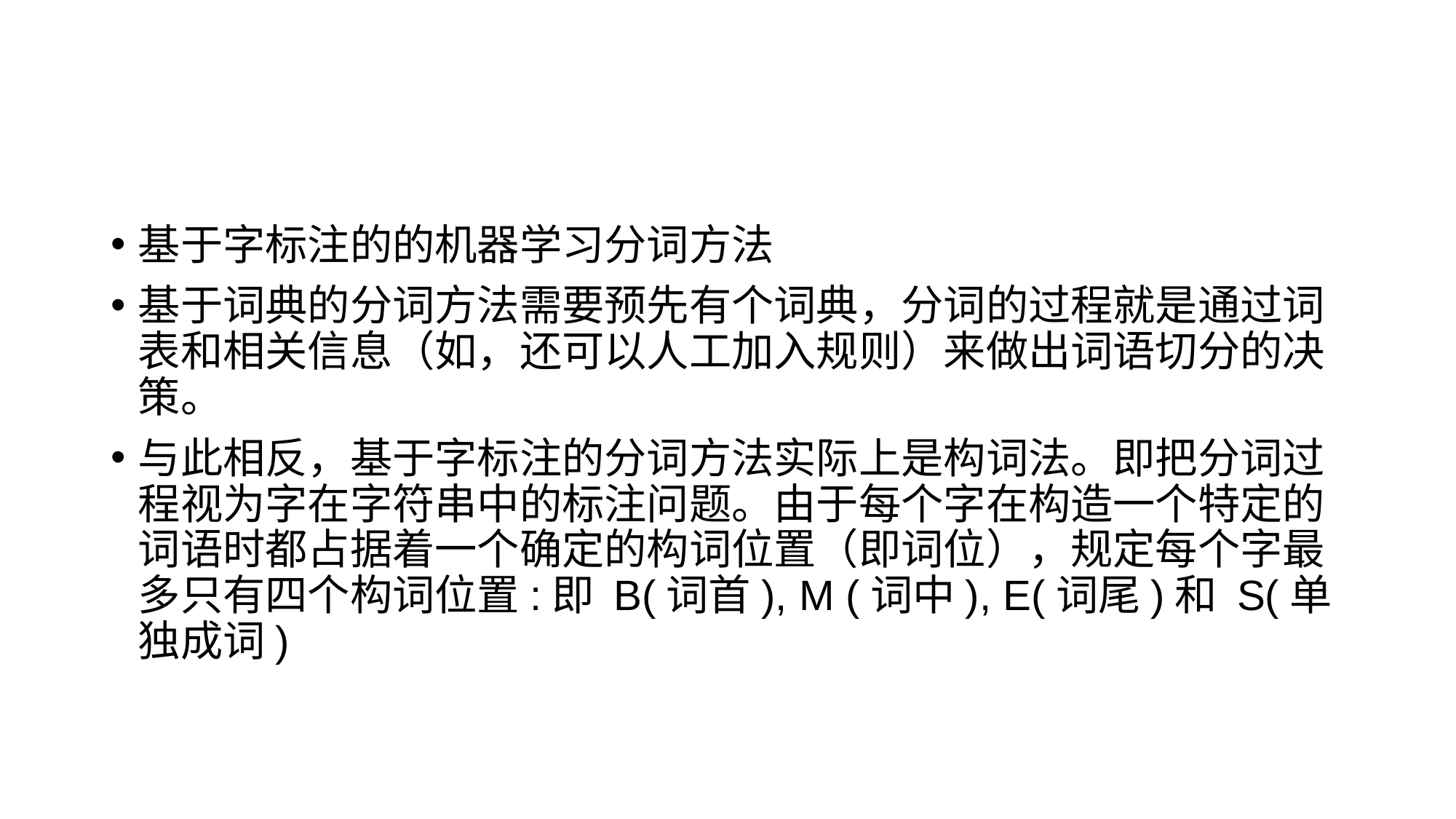

#
基于字标注的的机器学习分词方法
基于词典的分词方法需要预先有个词典，分词的过程就是通过词表和相关信息（如，还可以人工加入规则）来做出词语切分的决策。
与此相反，基于字标注的分词方法实际上是构词法。即把分词过程视为字在字符串中的标注问题。由于每个字在构造一个特定的词语时都占据着一个确定的构词位置（即词位），规定每个字最多只有四个构词位置:即 B(词首), M (词中), E(词尾)和 S(单独成词)